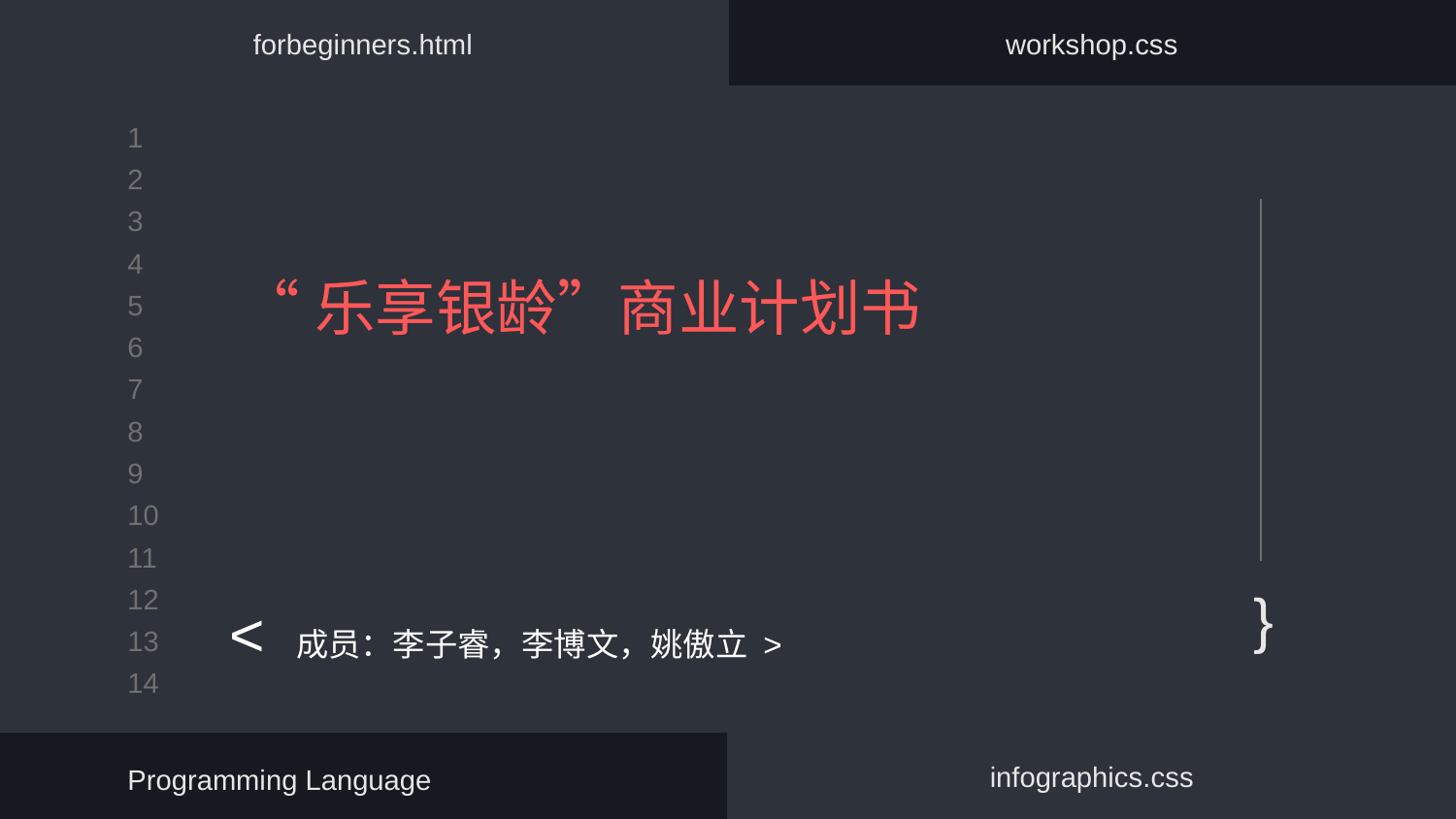

forbeginners.html
workshop.css
# “乐享银龄”商业计划书
}
< 成员：李子睿，李博文，姚傲立 >
Programming Language
infographics.css